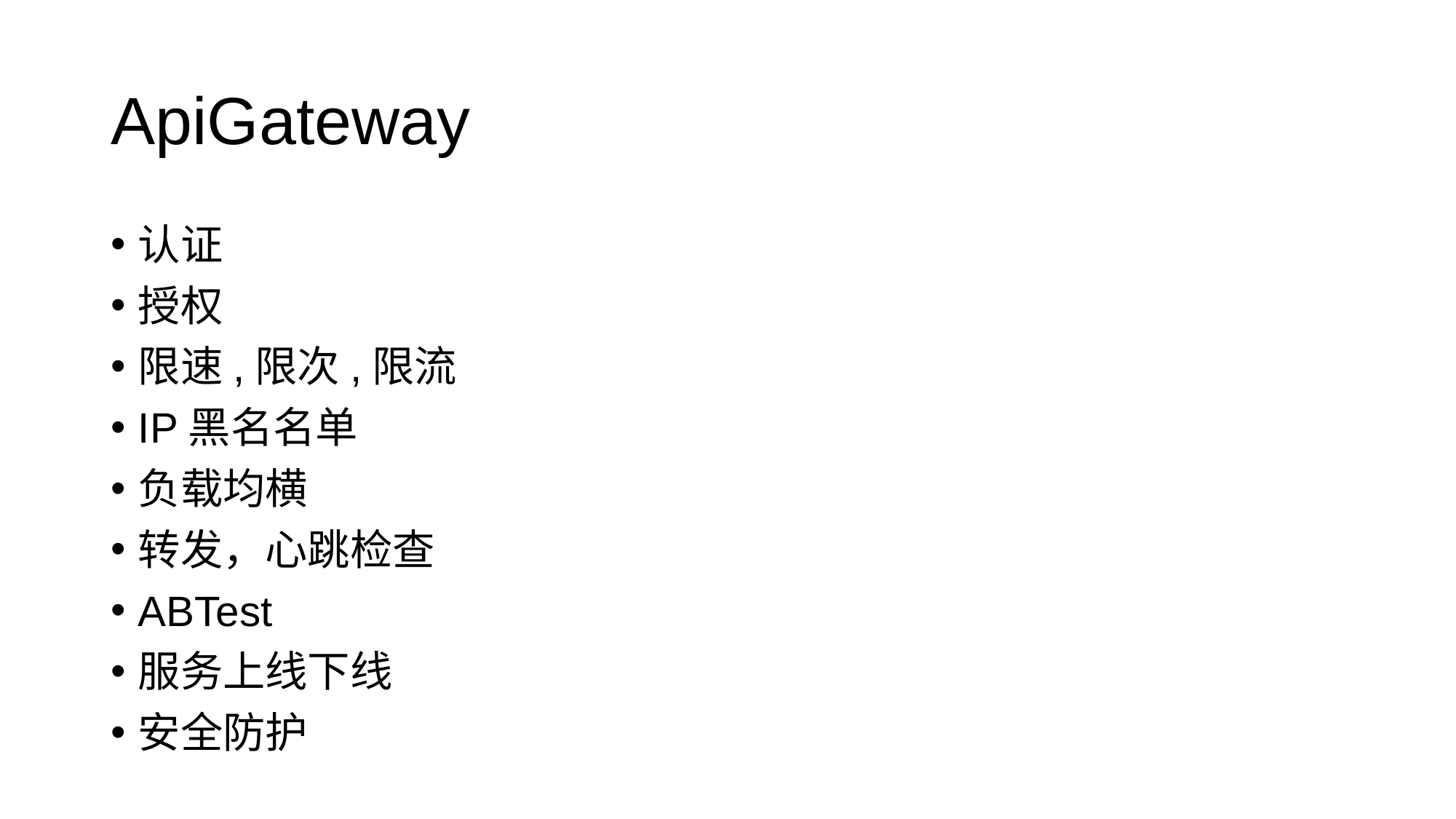

# ApiGateway
认证
授权
限速,限次,限流
IP黑名名单
负载均横
转发，心跳检查
ABTest
服务上线下线
安全防护